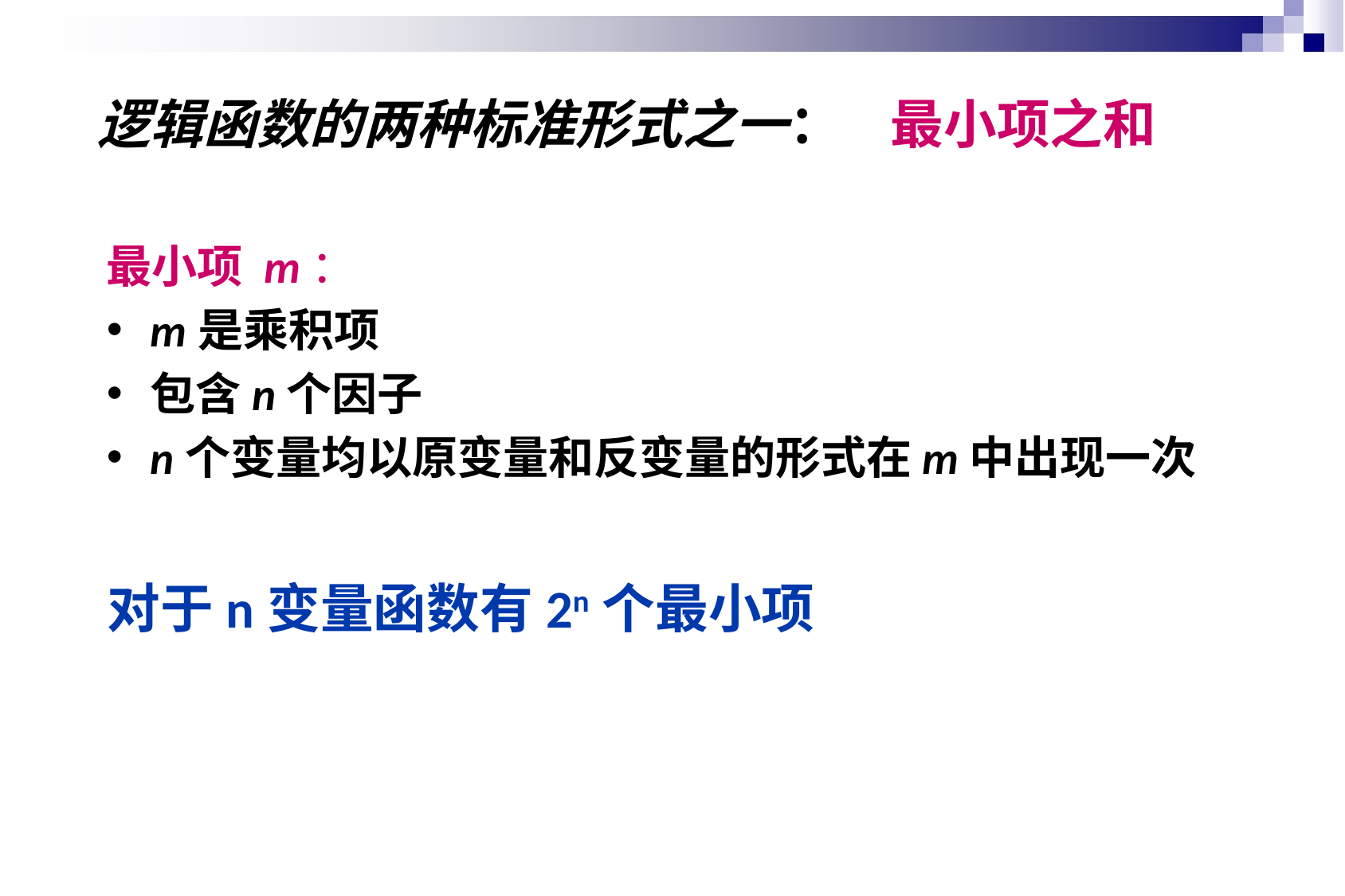

# 逻辑函数的两种标准形式之一：    最小项之和
最小项 m：
m是乘积项
包含n个因子
n个变量均以原变量和反变量的形式在m中出现一次
对于n变量函数有2n个最小项